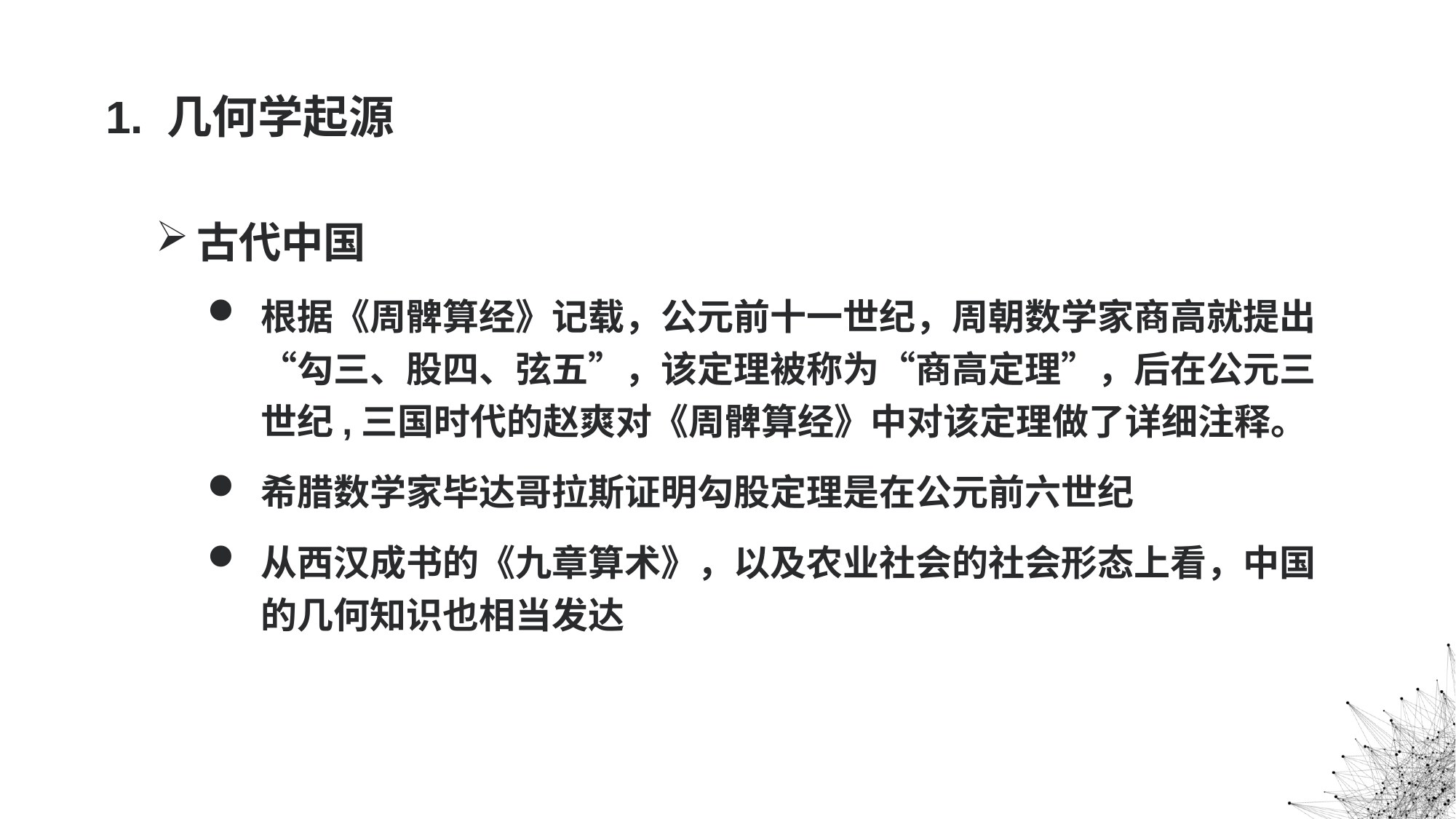

# 1. 几何学起源
古代中国
根据《周髀算经》记载，公元前十一世纪，周朝数学家商高就提出“勾三、股四、弦五”，该定理被称为“商高定理”，后在公元三世纪,三国时代的赵爽对《周髀算经》中对该定理做了详细注释。
希腊数学家毕达哥拉斯证明勾股定理是在公元前六世纪
从西汉成书的《九章算术》，以及农业社会的社会形态上看，中国的几何知识也相当发达